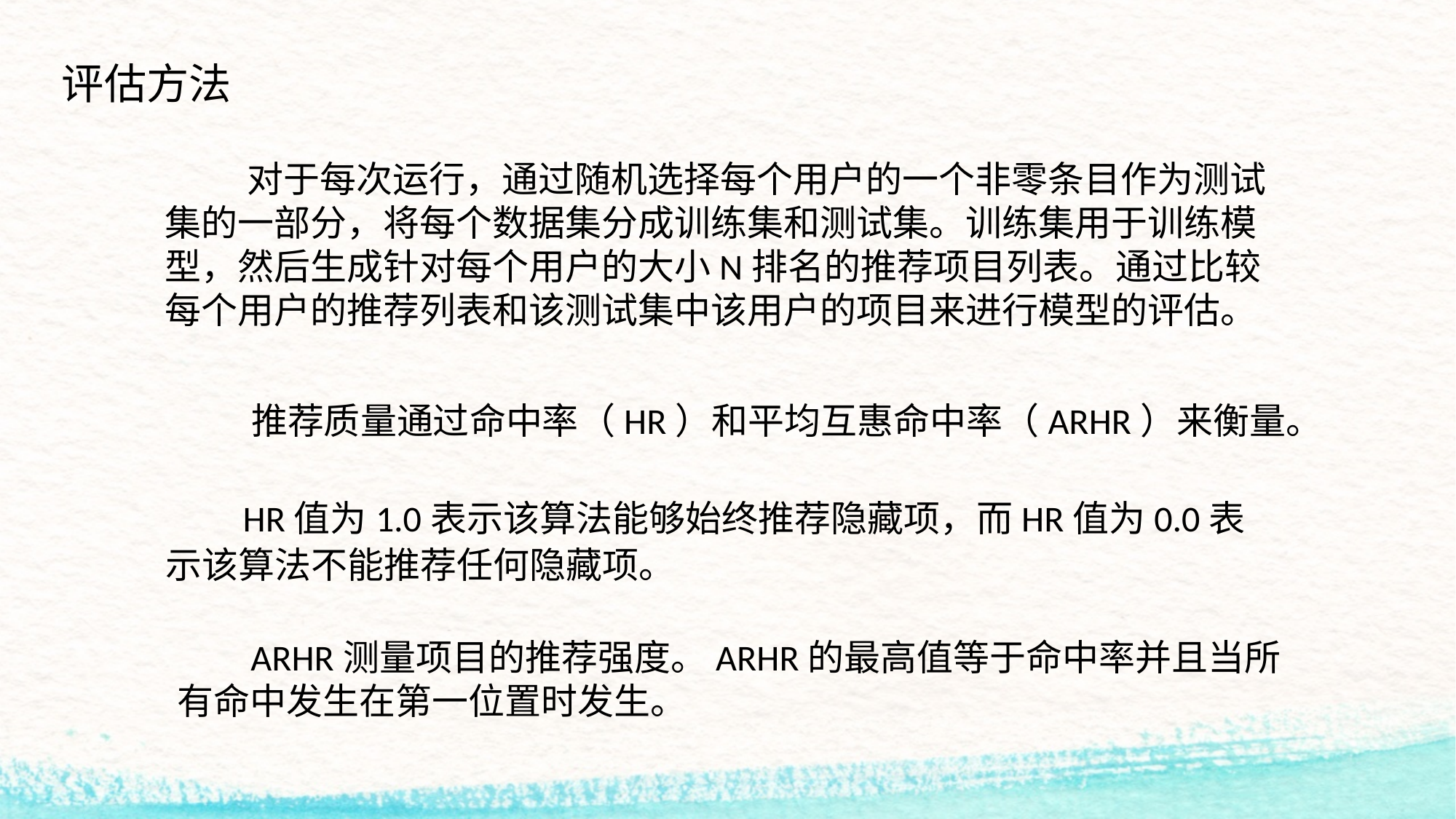

评估方法
         对于每次运行，通过随机选择每个用户的一个非零条目作为测试集的一部分，将每个数据集分成训练集和测试集。训练集用于训练模型，然后生成针对每个用户的大小N排名的推荐项目列表。通过比较每个用户的推荐列表和该测试集中该用户的项目来进行模型的评估。
        推荐质量通过命中率（HR）和平均互惠命中率（ARHR）来衡量。
     HR值为1.0表示该算法能够始终推荐隐藏项，而HR值为0.0表示该算法不能推荐任何隐藏项。
         ARHR测量项目的推荐强度。ARHR的最高值等于命中率并且当所有命中发生在第一位置时发生。